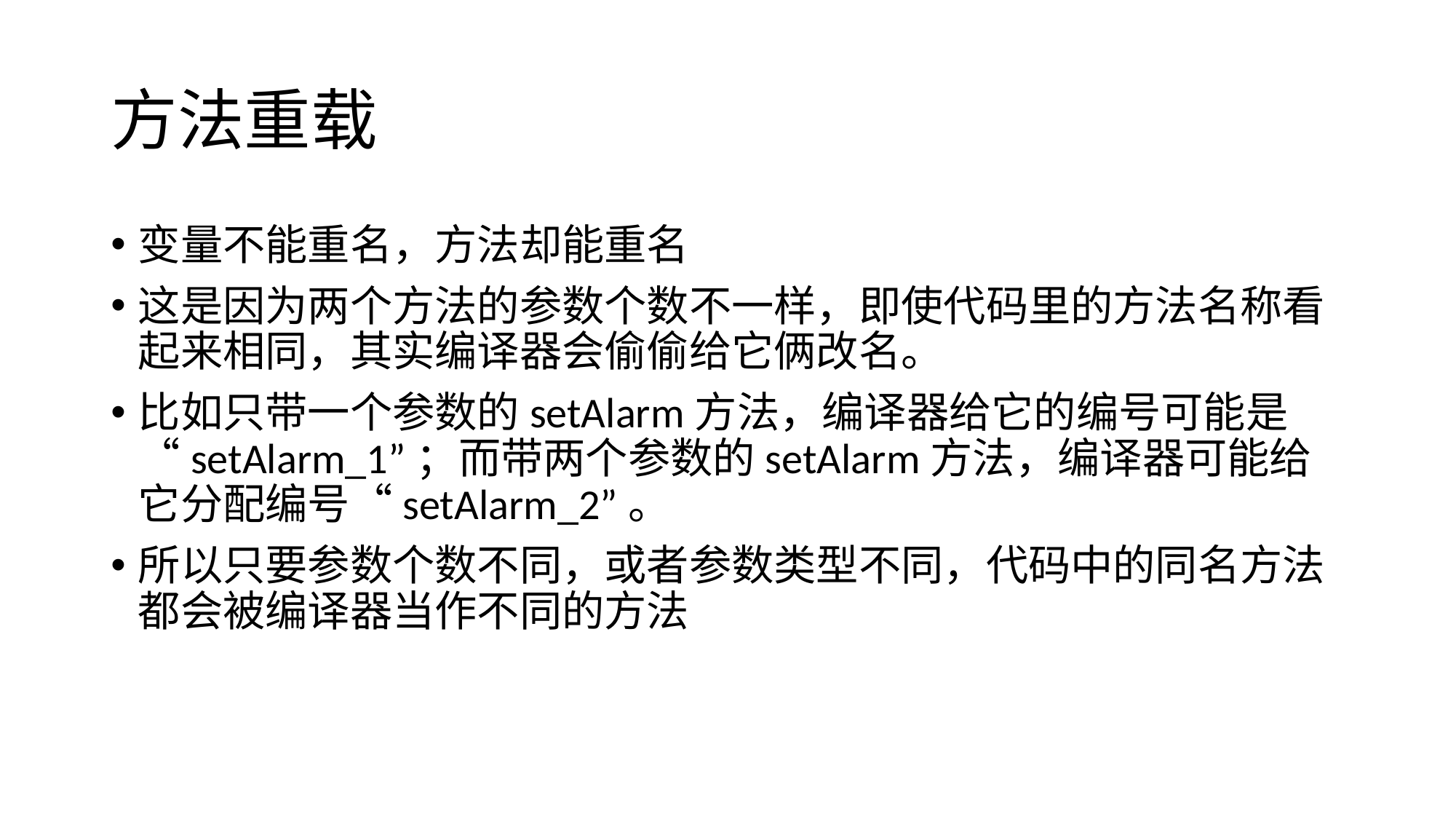

# 方法重载
变量不能重名，方法却能重名
这是因为两个方法的参数个数不一样，即使代码里的方法名称看起来相同，其实编译器会偷偷给它俩改名。
比如只带一个参数的setAlarm方法，编译器给它的编号可能是“setAlarm_1”；而带两个参数的setAlarm方法，编译器可能给它分配编号“setAlarm_2”。
所以只要参数个数不同，或者参数类型不同，代码中的同名方法都会被编译器当作不同的方法